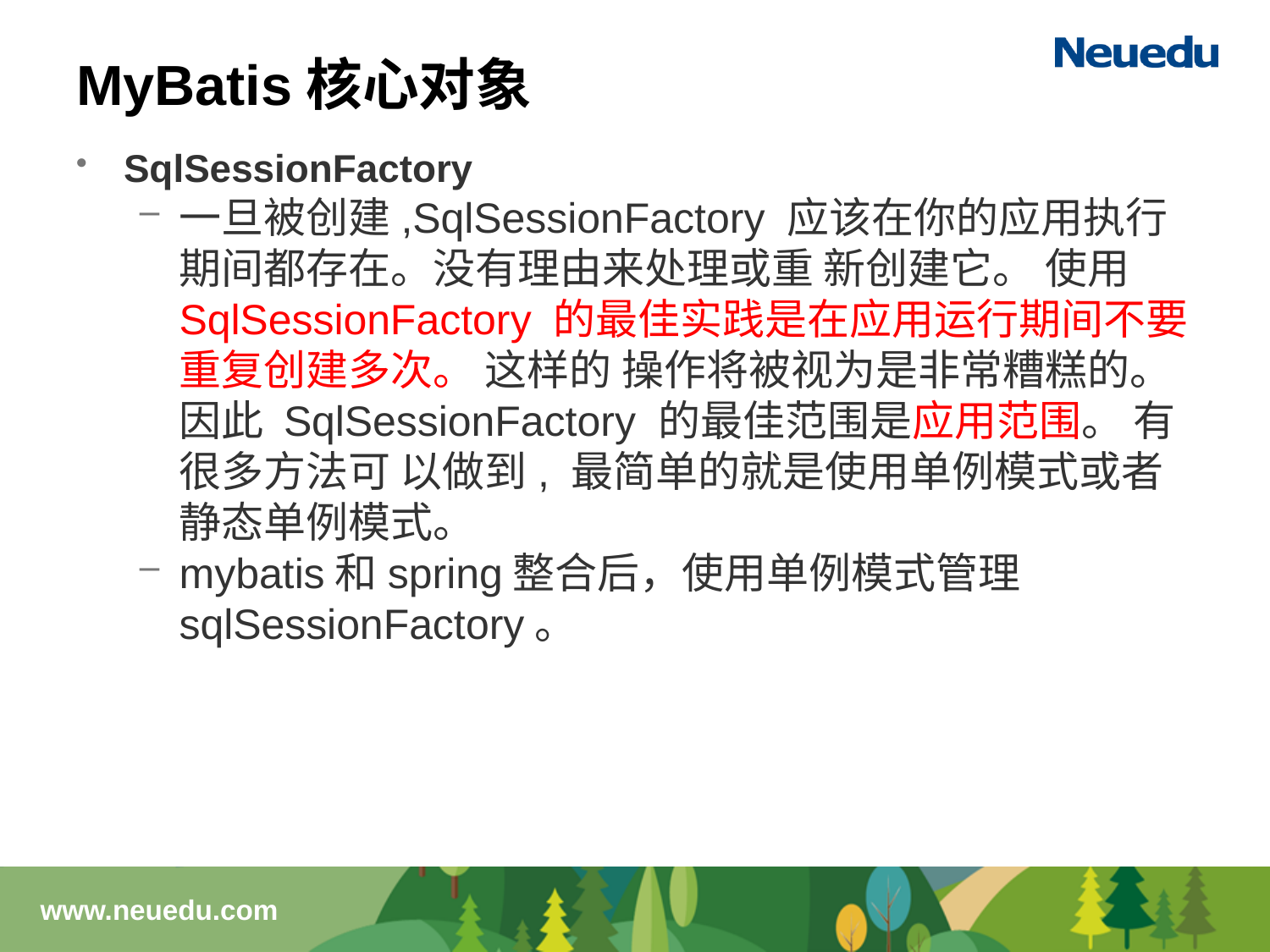

# MyBatis核心对象
SqlSessionFactory
一旦被创建,SqlSessionFactory 应该在你的应用执行期间都存在。没有理由来处理或重 新创建它。 使用 SqlSessionFactory 的最佳实践是在应用运行期间不要重复创建多次。 这样的 操作将被视为是非常糟糕的。 因此 SqlSessionFactory 的最佳范围是应用范围。 有很多方法可 以做到, 最简单的就是使用单例模式或者静态单例模式。
mybatis和spring整合后，使用单例模式管理sqlSessionFactory。